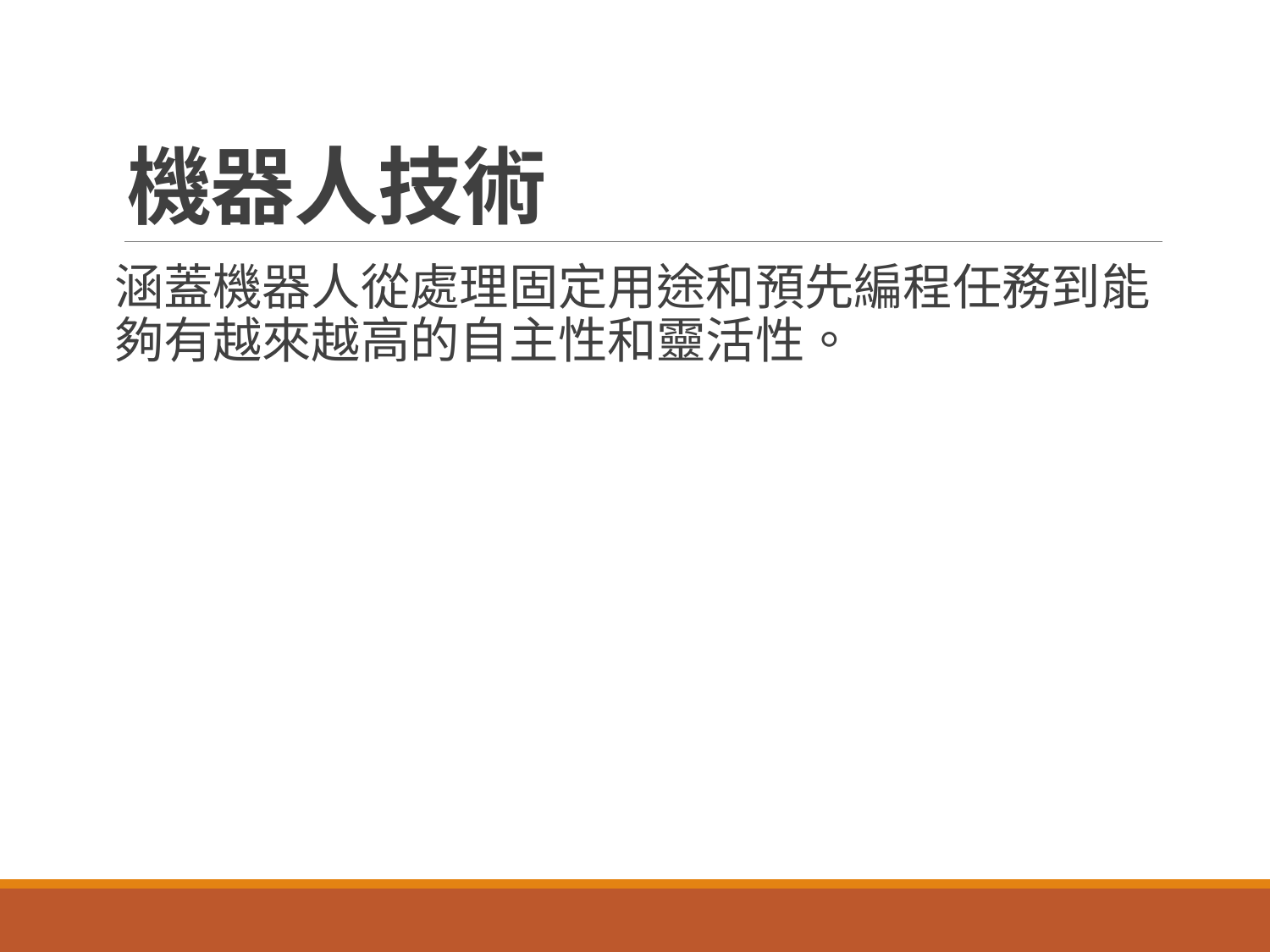

# 機器人技術
涵蓋機器人從處理固定用途和預先編程任務到能夠有越來越高的自主性和靈活性。